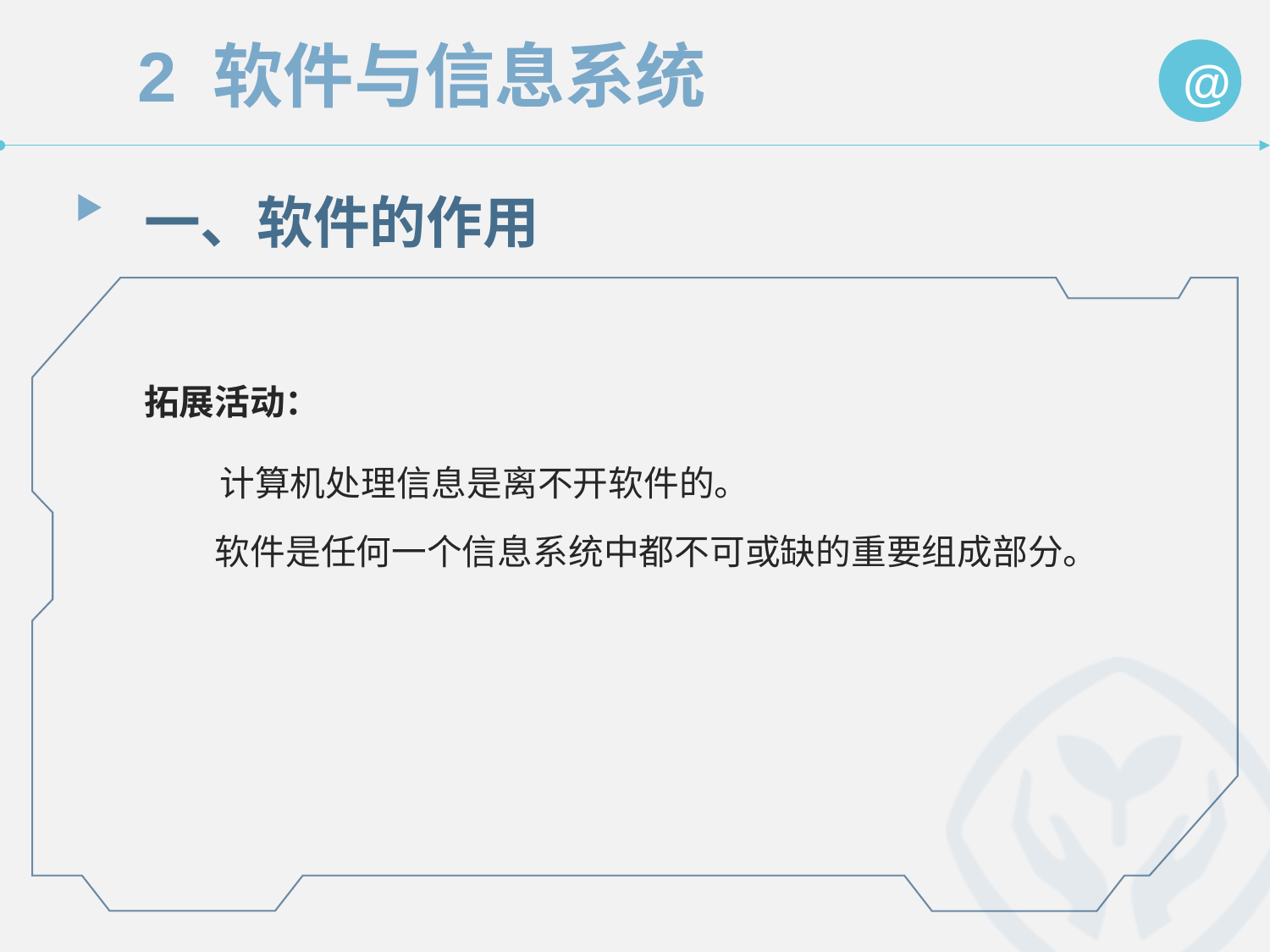

一、软件的作用

拓展活动：
　　计算机处理信息是离不开软件的。
　　软件是任何一个信息系统中都不可或缺的重要组成部分。